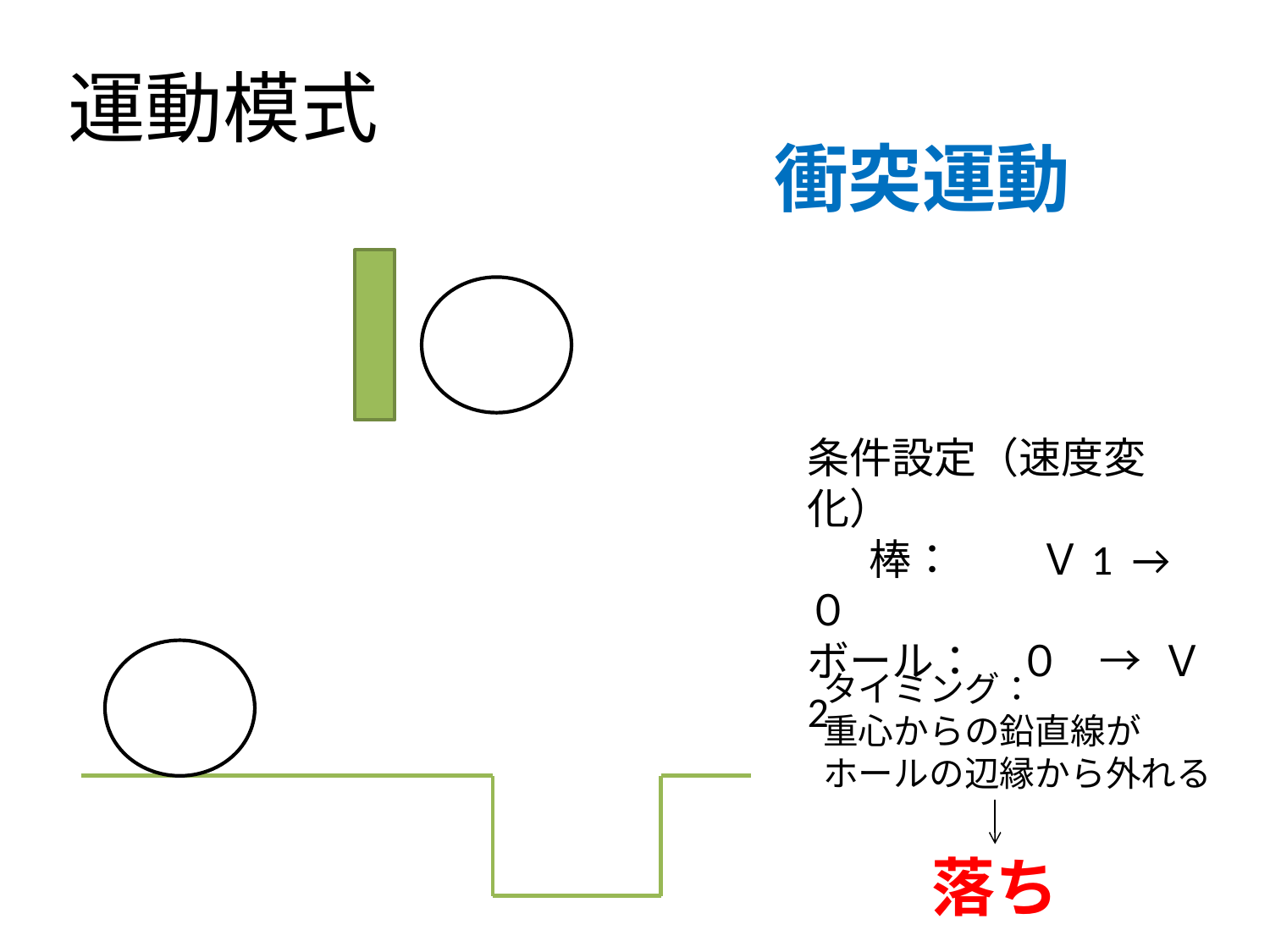

# 運動模式
衝突運動

条件設定（速度変化）
 　棒：　　Ｖ1  → ０
ボール：　０    →  Ｖ2

タイミング：
重心からの鉛直線が
ホールの辺縁から外れる
落ち